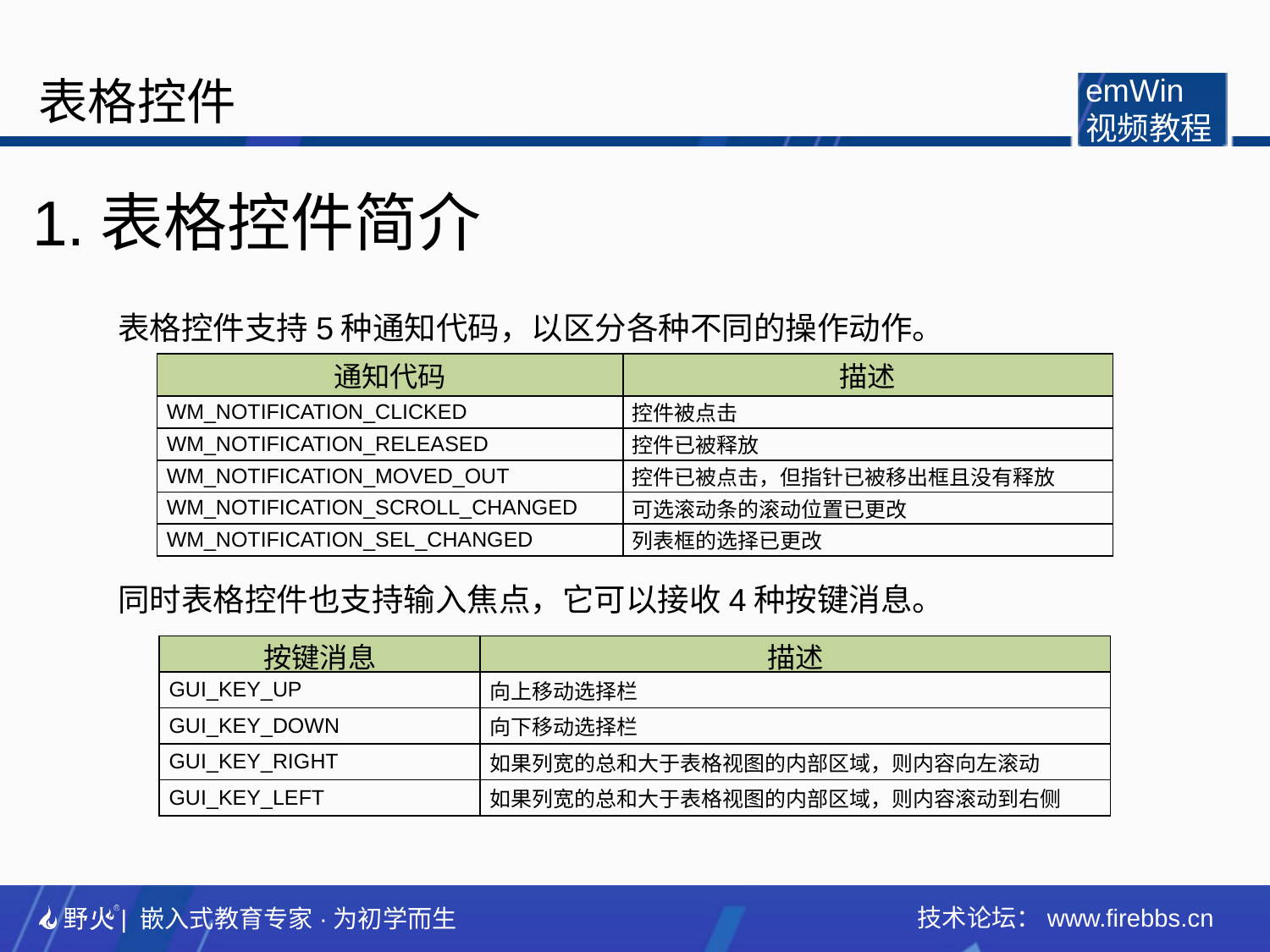

表格控件
emWin
视频教程
1.表格控件简介
表格控件支持5种通知代码，以区分各种不同的操作动作。

同时表格控件也支持输入焦点，它可以接收4种按键消息。
| 通知代码 | 描述 |
| --- | --- |
| WM\_NOTIFICATION\_CLICKED | 控件被点击 |
| WM\_NOTIFICATION\_RELEASED | 控件已被释放 |
| WM\_NOTIFICATION\_MOVED\_OUT | 控件已被点击，但指针已被移出框且没有释放 |
| WM\_NOTIFICATION\_SCROLL\_CHANGED | 可选滚动条的滚动位置已更改 |
| WM\_NOTIFICATION\_SEL\_CHANGED | 列表框的选择已更改 |
| 按键消息 | 描述 |
| --- | --- |
| GUI\_KEY\_UP | 向上移动选择栏 |
| GUI\_KEY\_DOWN | 向下移动选择栏 |
| GUI\_KEY\_RIGHT | 如果列宽的总和大于表格视图的内部区域，则内容向左滚动 |
| GUI\_KEY\_LEFT | 如果列宽的总和大于表格视图的内部区域，则内容滚动到右侧 |